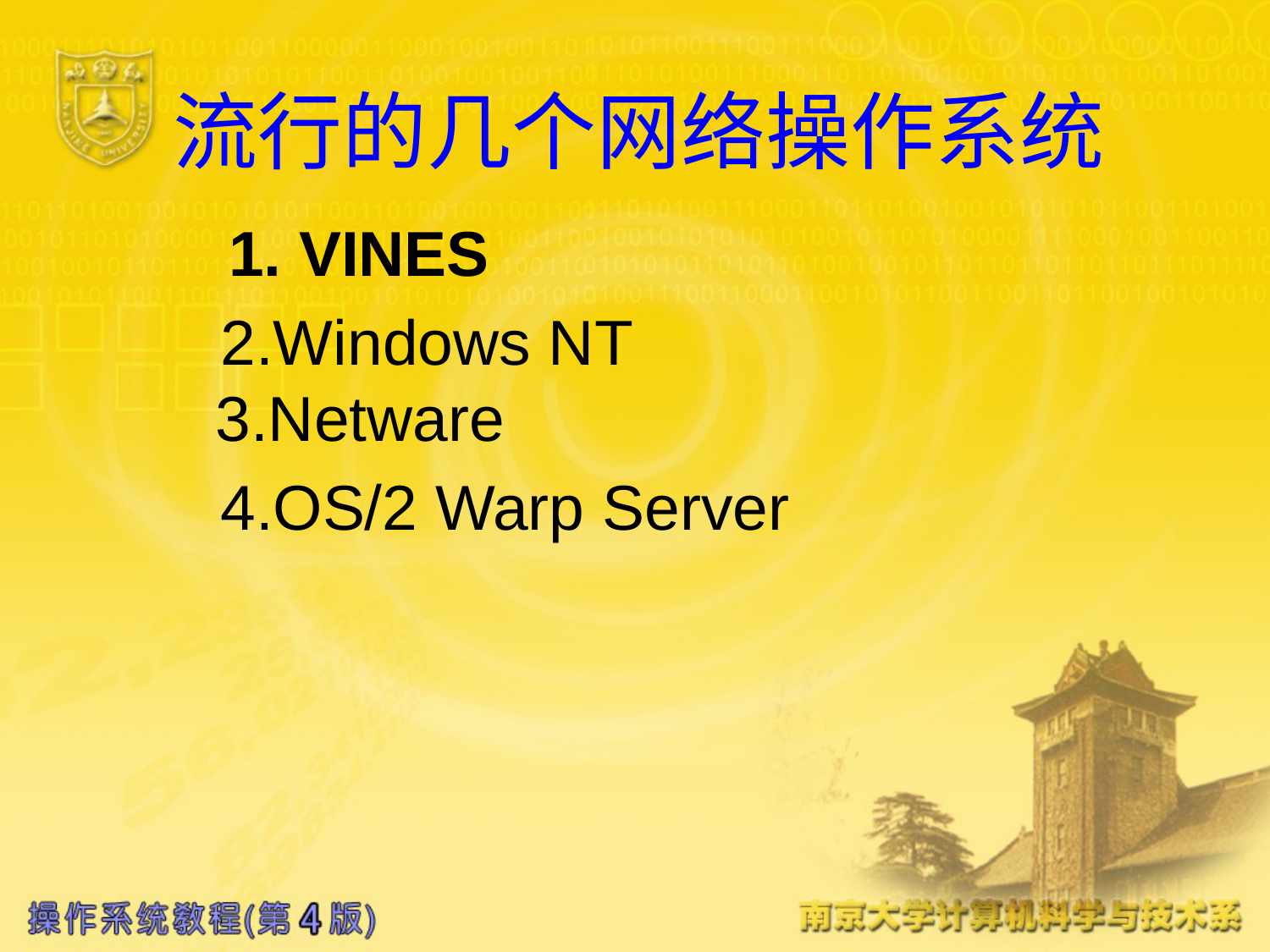

# 流行的几个网络操作系统
     1. VINES
    2.Windows NT
 3.Netware
    4.OS/2 Warp Server